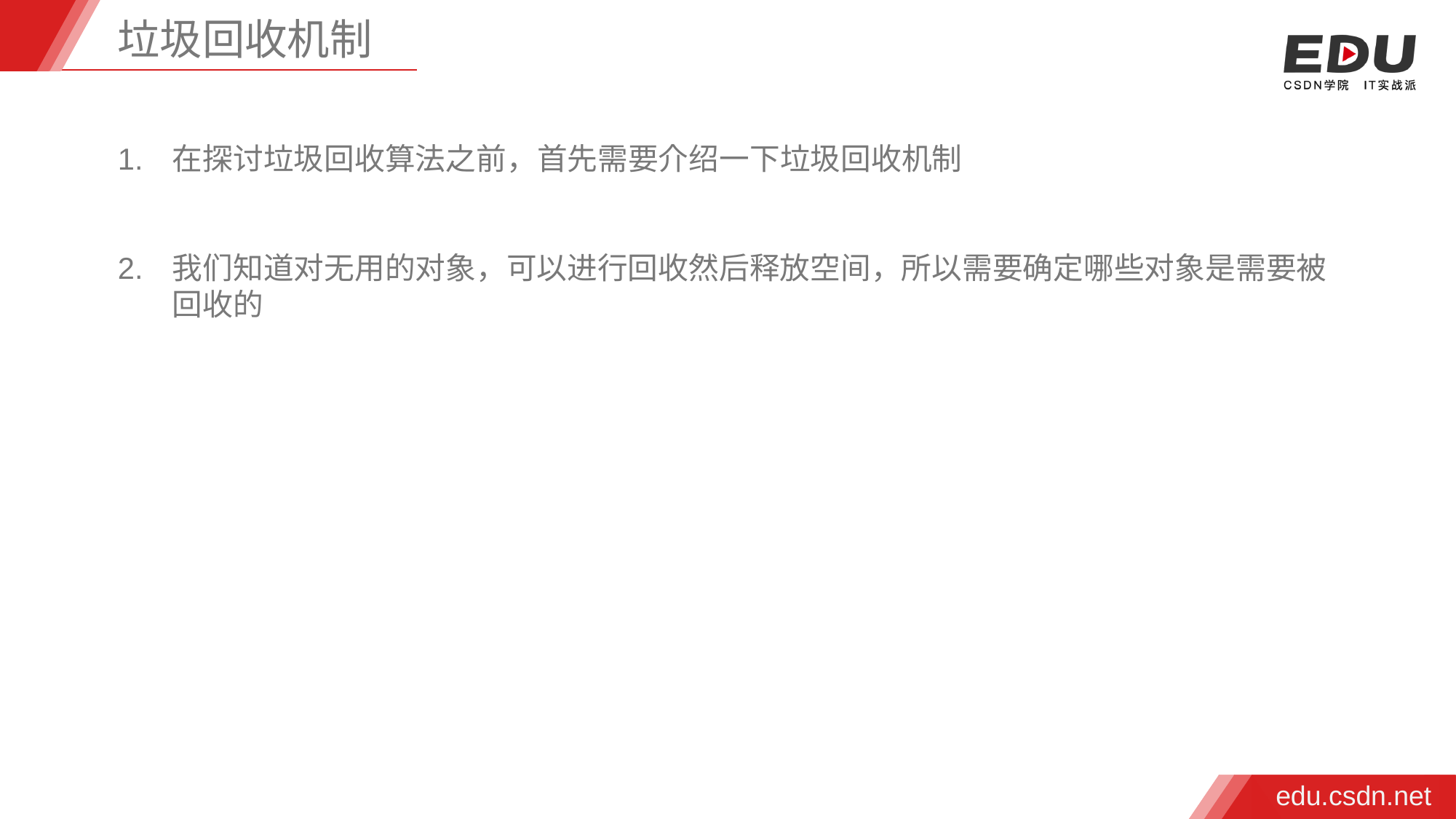

垃圾回收机制
在探讨垃圾回收算法之前，首先需要介绍一下垃圾回收机制

我们知道对无用的对象，可以进行回收然后释放空间，所以需要确定哪些对象是需要被回收的
edu.csdn.net